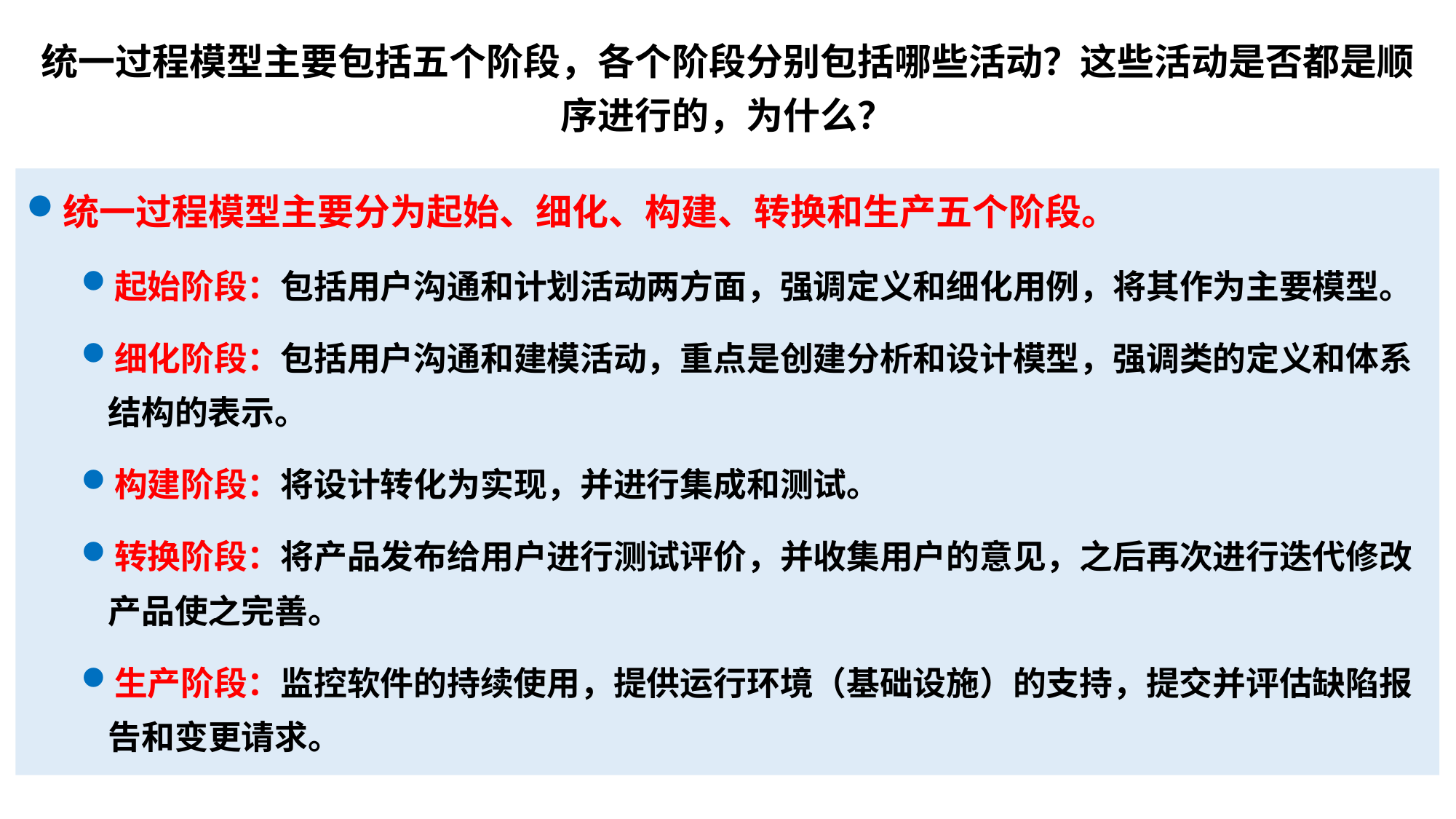

# 统一过程模型主要包括五个阶段，各个阶段分别包括哪些活动？这些活动是否都是顺序进行的，为什么？
统一过程模型主要分为起始、细化、构建、转换和生产五个阶段。
起始阶段：包括用户沟通和计划活动两方面，强调定义和细化用例，将其作为主要模型。
细化阶段：包括用户沟通和建模活动，重点是创建分析和设计模型，强调类的定义和体系结构的表示。
构建阶段：将设计转化为实现，并进行集成和测试。
转换阶段：将产品发布给用户进行测试评价，并收集用户的意见，之后再次进行迭代修改产品使之完善。
生产阶段：监控软件的持续使用，提供运行环境（基础设施）的支持，提交并评估缺陷报告和变更请求。